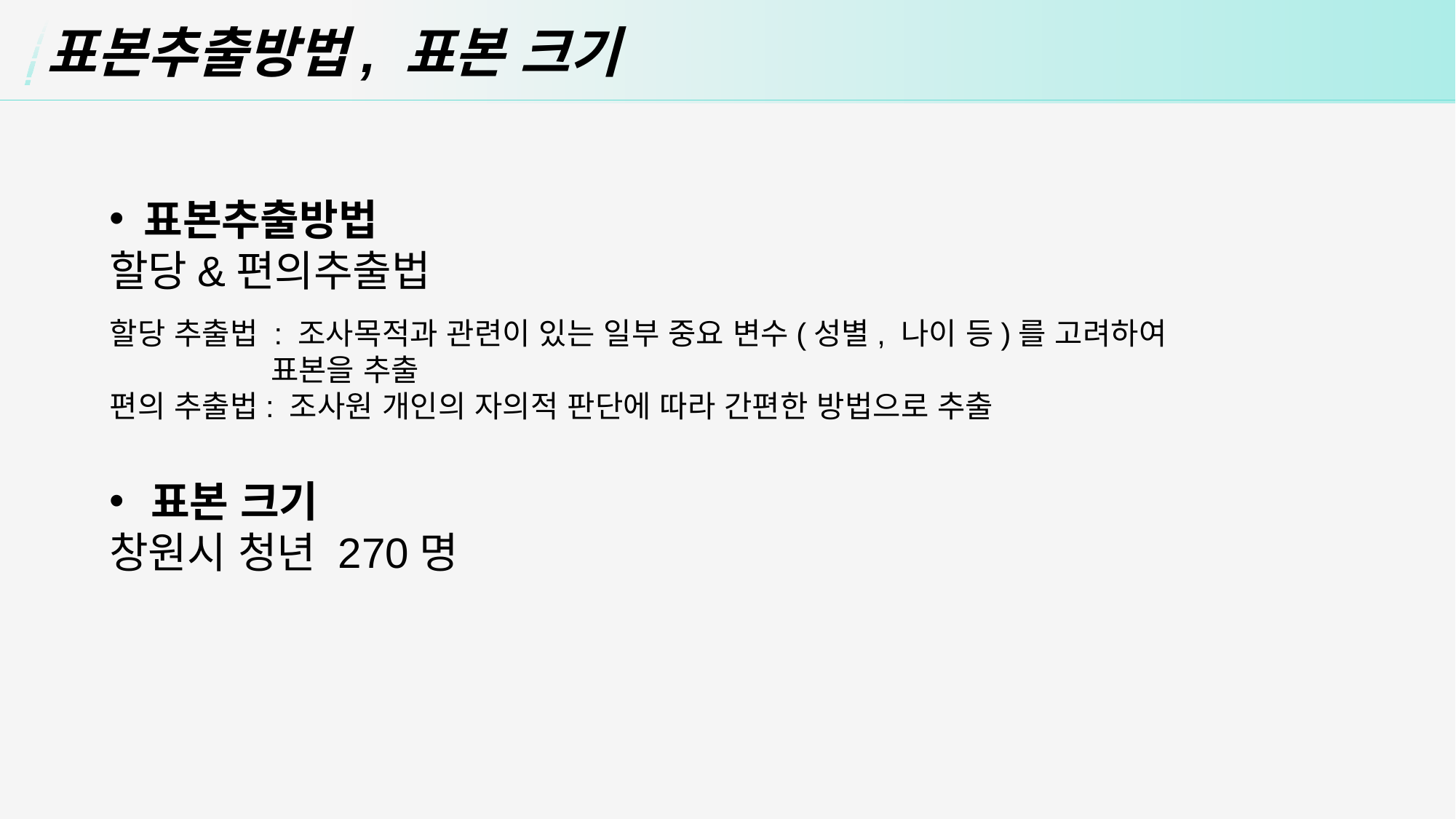

표본추출방법, 표본 크기

표본추출방법
할당&편의추출법

할당 추출법 : 조사목적과 관련이 있는 일부 중요 변수(성별, 나이 등)를 고려하여
                  표본을 추출
편의 추출법: 조사원 개인의 자의적 판단에 따라 간편한 방법으로 추출

표본 크기
창원시 청년 270명